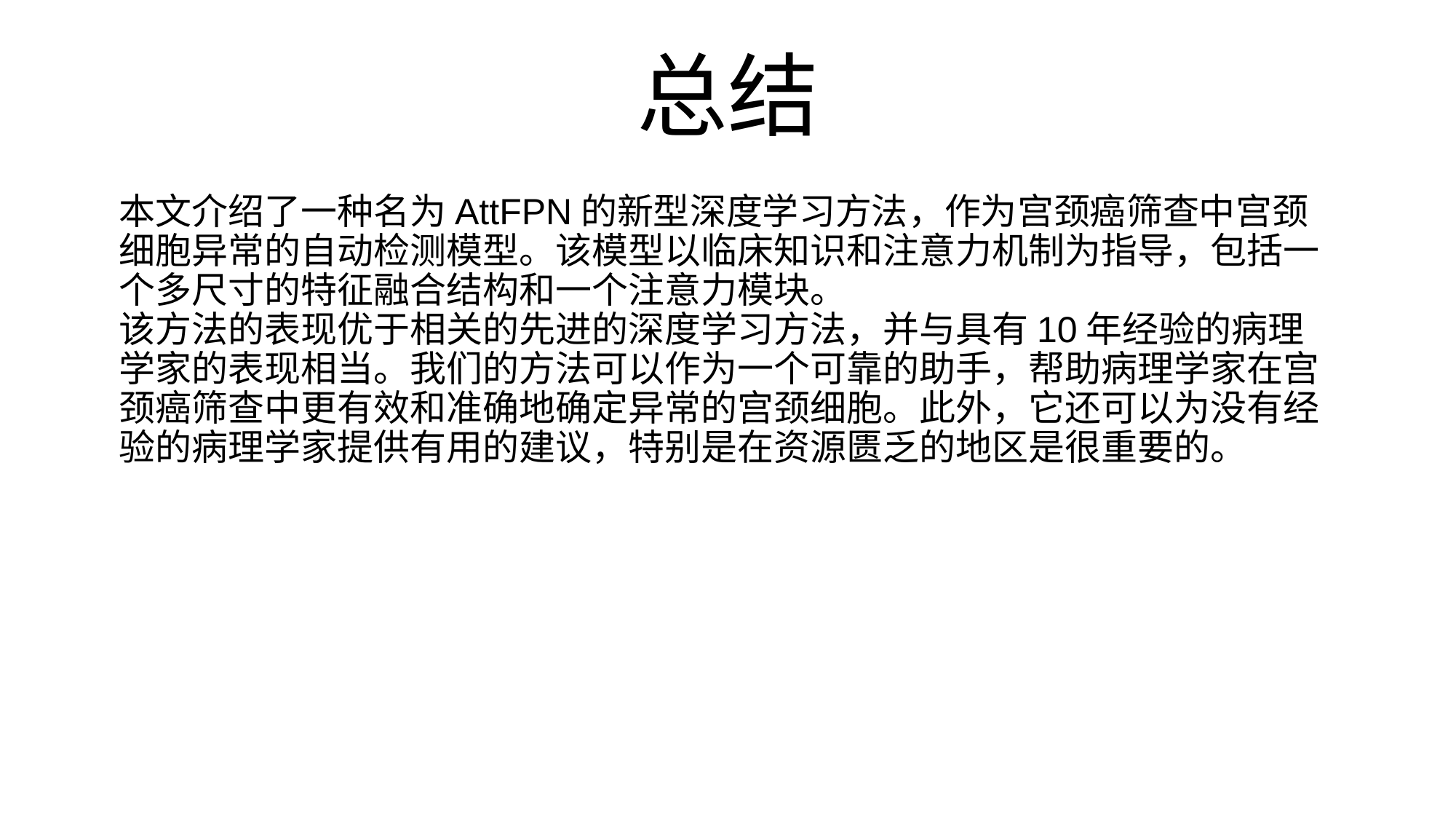

# 总结
本文介绍了一种名为AttFPN的新型深度学习方法，作为宫颈癌筛查中宫颈细胞异常的自动检测模型。该模型以临床知识和注意力机制为指导，包括一个多尺寸的特征融合结构和一个注意力模块。
该方法的表现优于相关的先进的深度学习方法，并与具有10年经验的病理学家的表现相当。我们的方法可以作为一个可靠的助手，帮助病理学家在宫颈癌筛查中更有效和准确地确定异常的宫颈细胞。此外，它还可以为没有经验的病理学家提供有用的建议，特别是在资源匮乏的地区是很重要的。